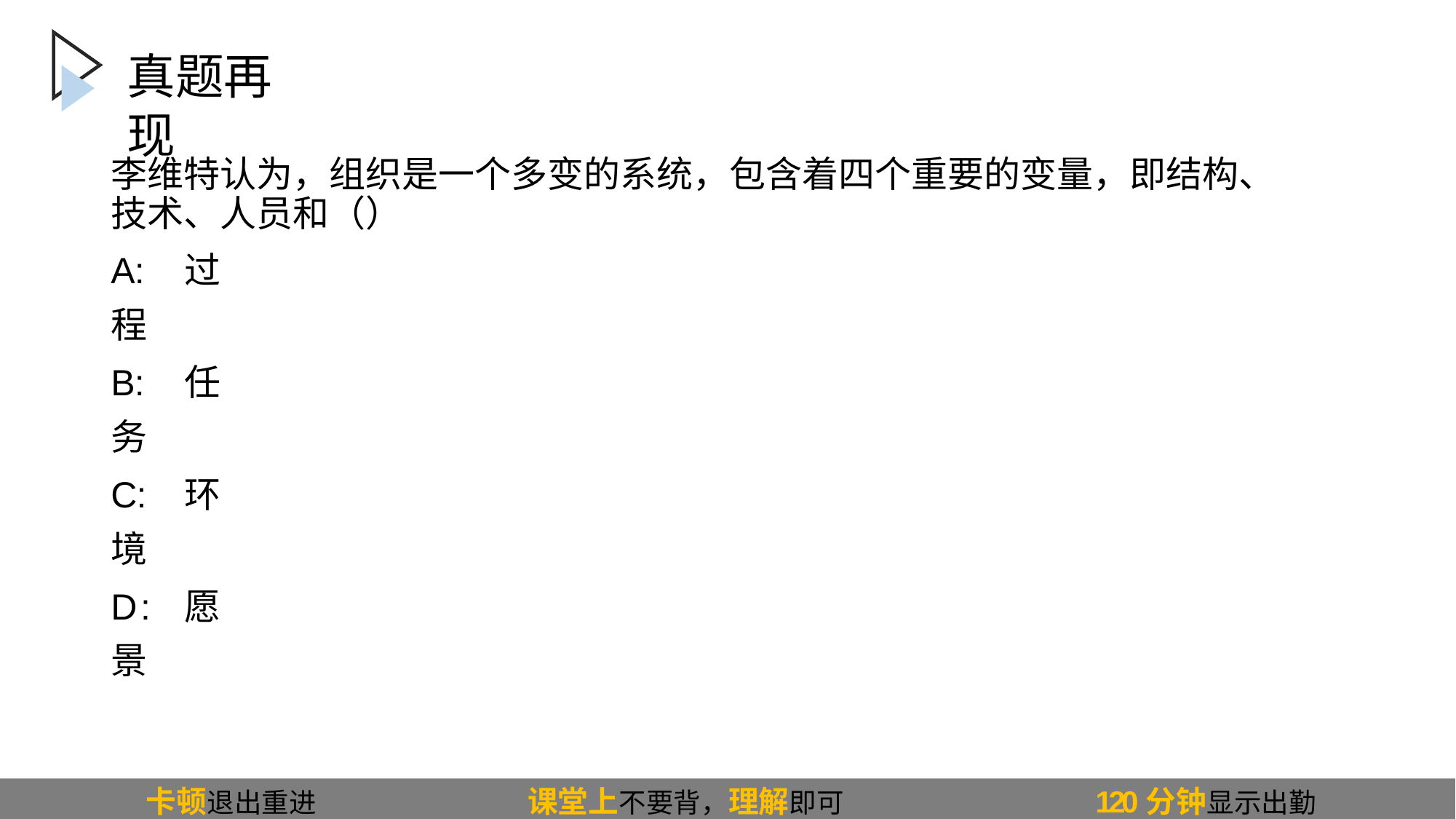

# 真题再现
李维特认为，组织是一个多变的系统，包含着四个重要的变量，即结构、 技术、人员和（）
A:过程
B:任务
C:环境
D:愿景
卡顿退出重进
课堂上不要背，理解即可
120分钟显示出勤